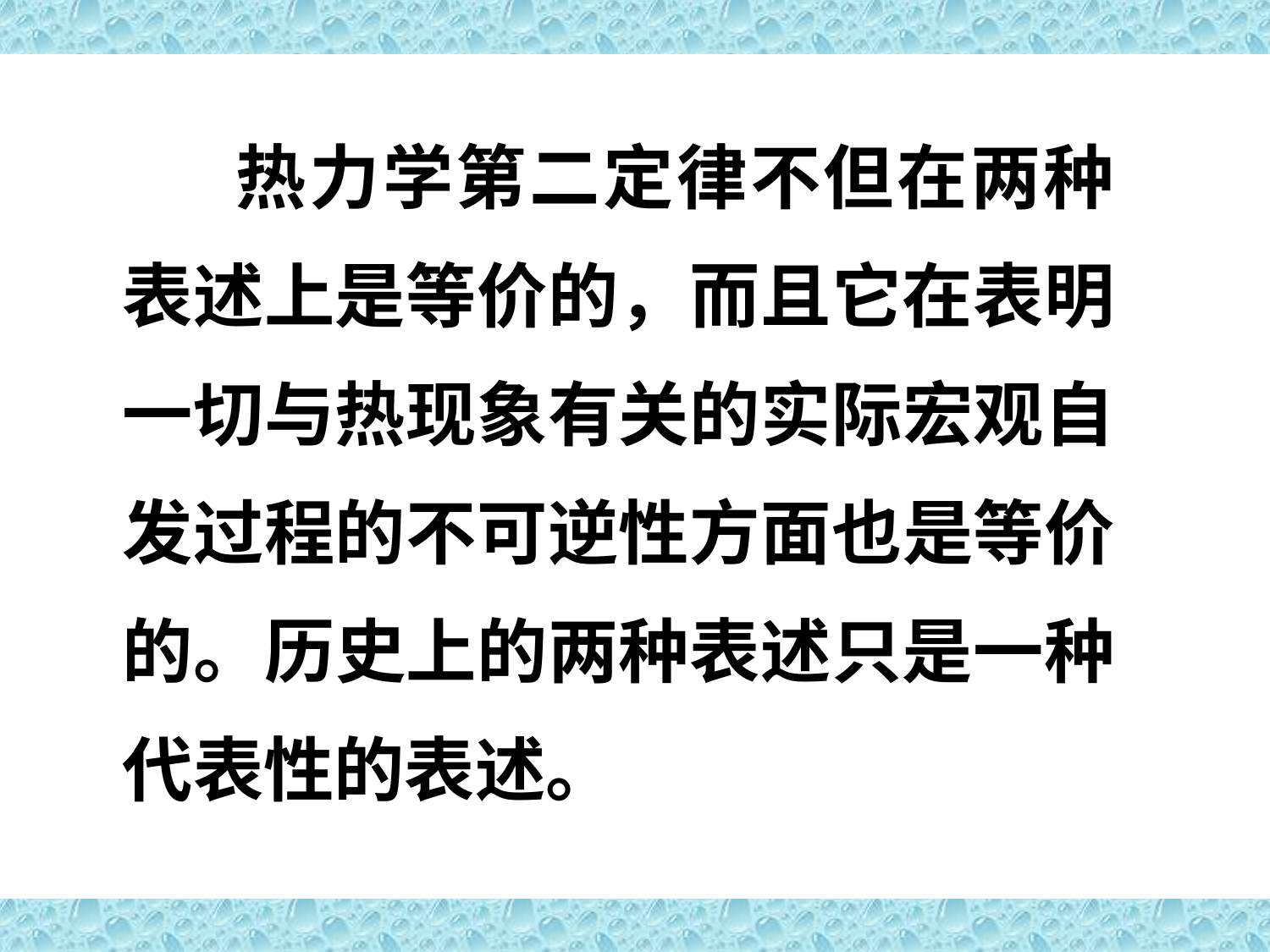

续
        热力学第二定律不但在两种表述上是等价的，而且它在表明一切与热现象有关的实际宏观自发过程的不可逆性方面也是等价的。历史上的两种表述只是一种代表性的表述。